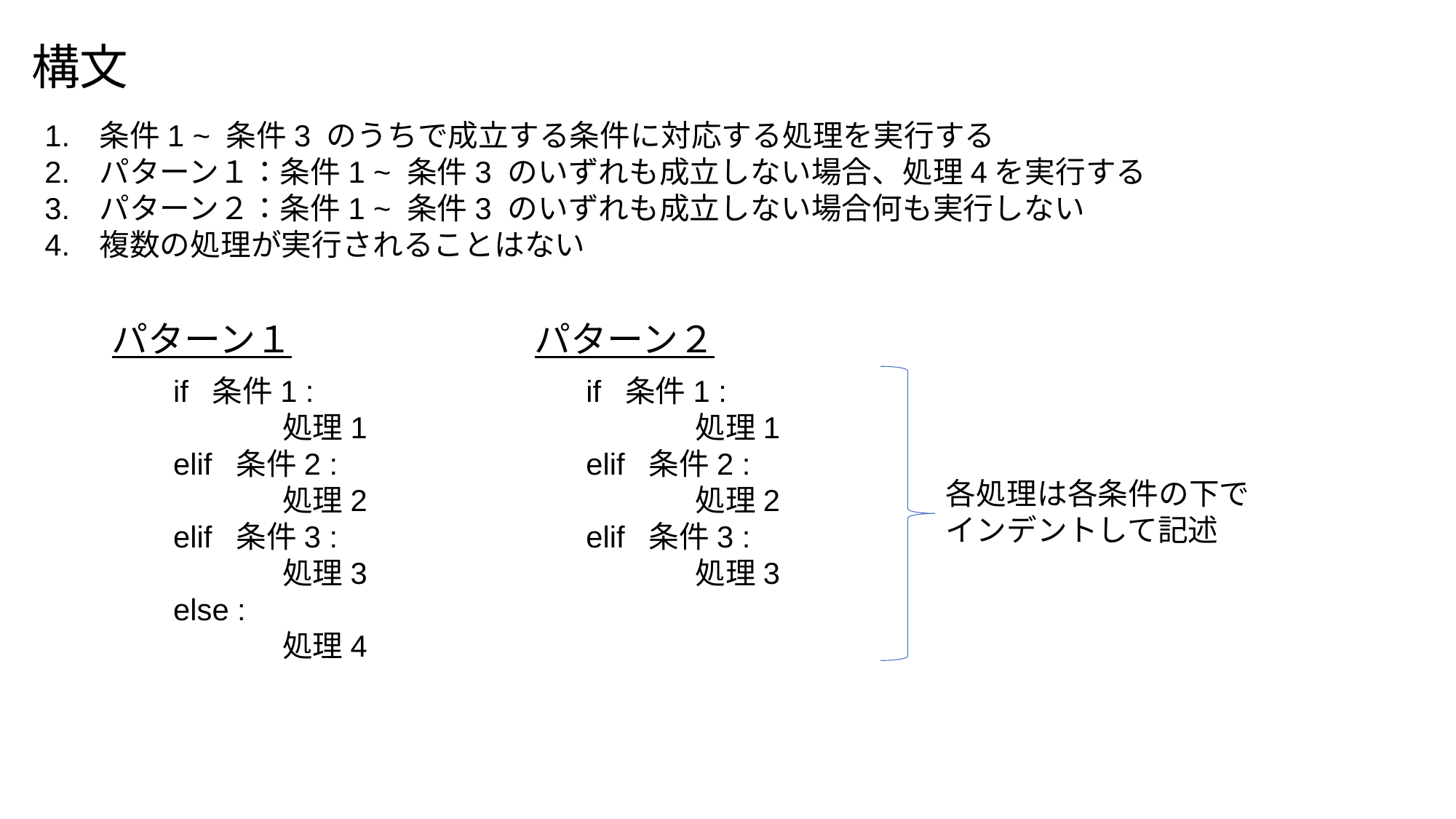

構文
条件1 ~ 条件3 のうちで成立する条件に対応する処理を実行する
パターン１：条件1 ~ 条件3 のいずれも成立しない場合、処理4を実行する
パターン２：条件1 ~ 条件3 のいずれも成立しない場合何も実行しない
複数の処理が実行されることはない
パターン１
パターン２
if  条件1 :
	処理1
elif  条件2 :
	処理2
elif  条件3 :
	処理3
else :
	処理4
if  条件1 :
	処理1
elif  条件2 :
	処理2
elif  条件3 :
	処理3

各処理は各条件の下でインデントして記述